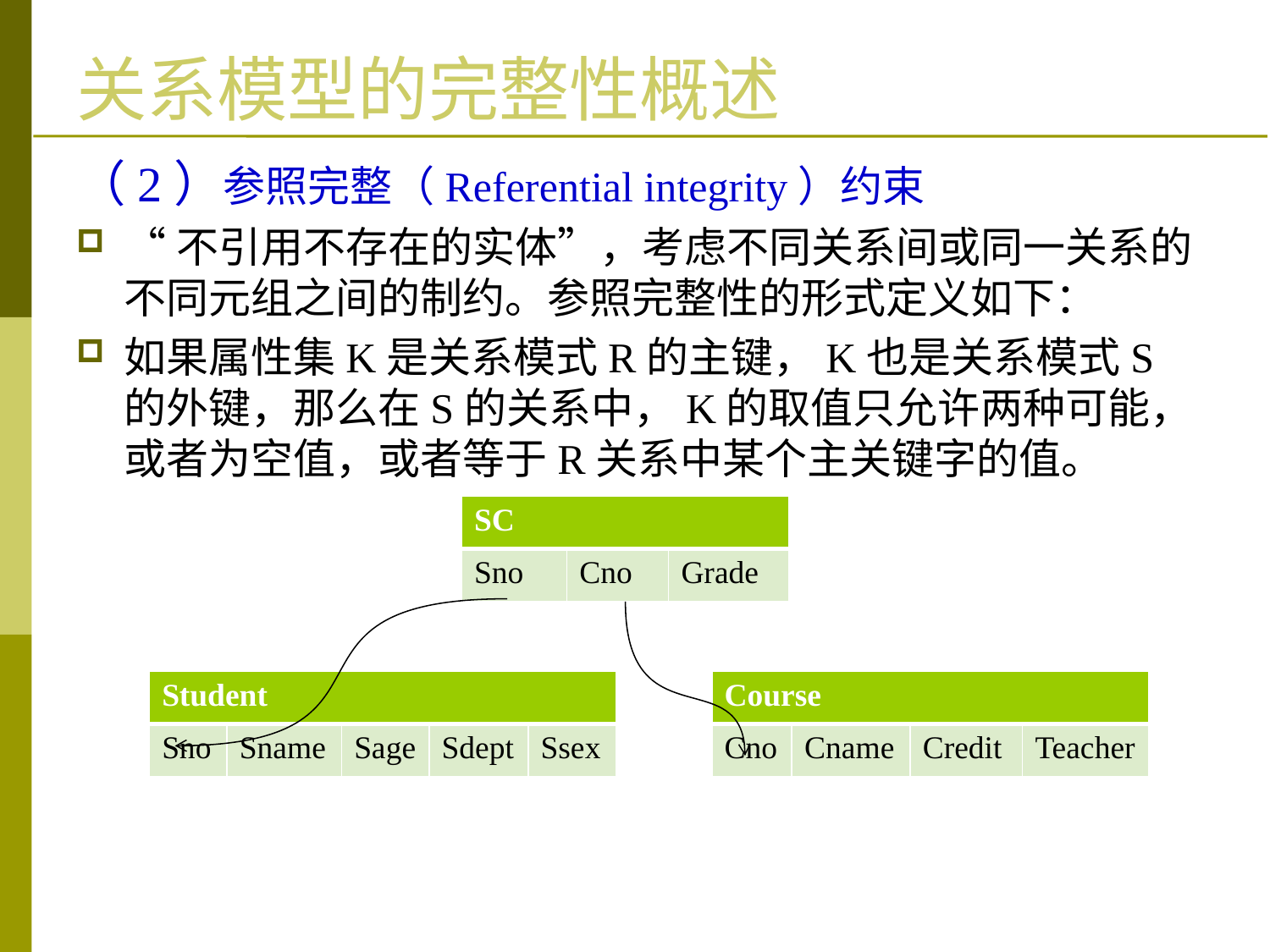

# 关系模型的完整性概述
（2）参照完整（Referential integrity）约束
“不引用不存在的实体”，考虑不同关系间或同一关系的不同元组之间的制约。参照完整性的形式定义如下：
如果属性集K是关系模式R的主键，K也是关系模式S的外键，那么在S的关系中，K的取值只允许两种可能，或者为空值，或者等于R关系中某个主关键字的值。

| SC |  |  |
| --- | --- | --- |
| Sno | Cno | Grade |
| Student |  |  |  |  |
| --- | --- | --- | --- | --- |
| Sno | Sname | Sage | Sdept | Ssex |
| Course |  |  |  |
| --- | --- | --- | --- |
| Cno | Cname | Credit | Teacher |